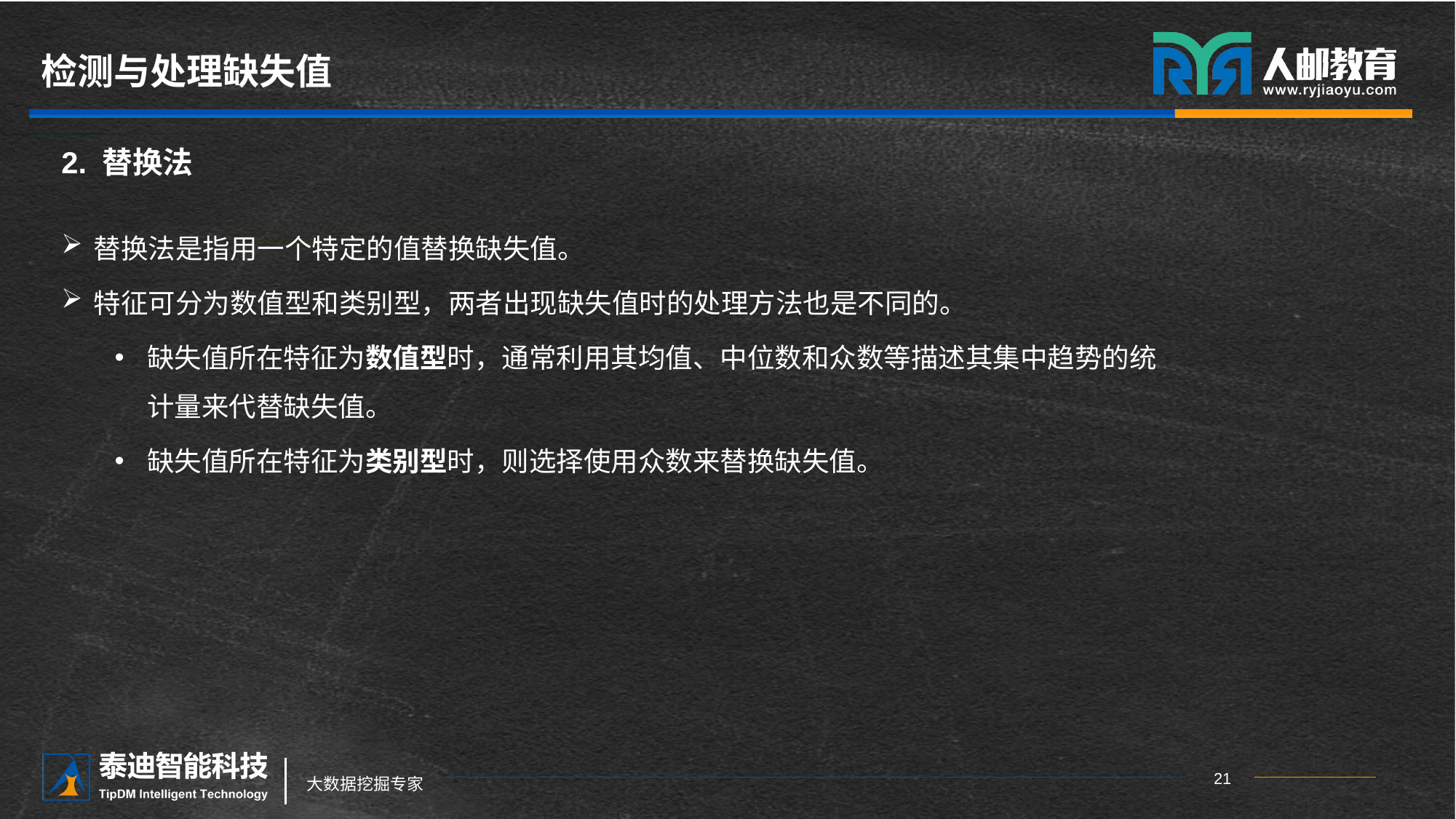

# 检测与处理缺失值
2. 替换法
替换法是指用一个特定的值替换缺失值。
特征可分为数值型和类别型，两者出现缺失值时的处理方法也是不同的。
缺失值所在特征为数值型时，通常利用其均值、中位数和众数等描述其集中趋势的统计量来代替缺失值。
缺失值所在特征为类别型时，则选择使用众数来替换缺失值。